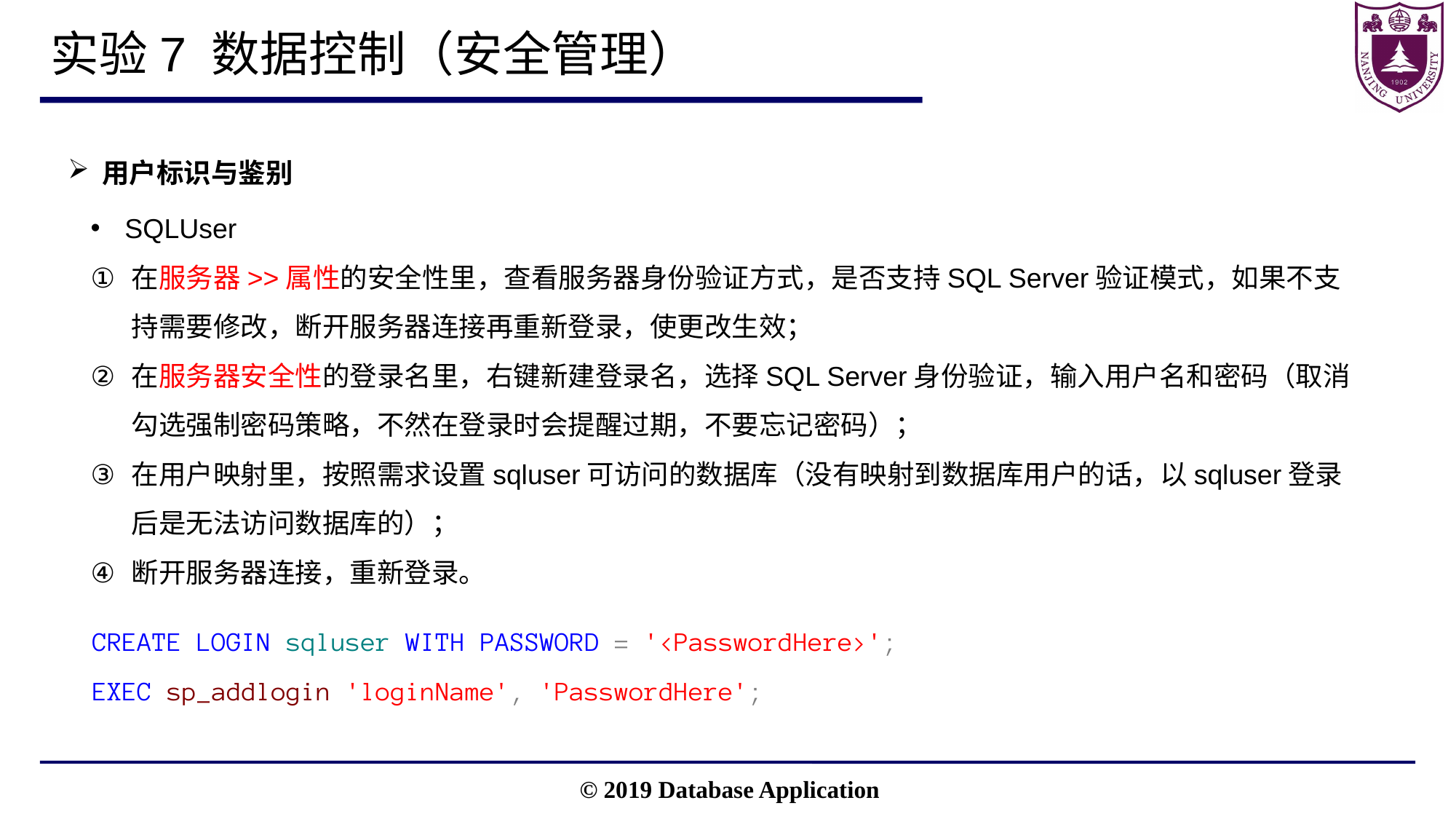

# 实验7 数据控制（安全管理）
用户标识与鉴别
SQLUser
在服务器>>属性的安全性里，查看服务器身份验证方式，是否支持SQL Server验证模式，如果不支持需要修改，断开服务器连接再重新登录，使更改生效；
在服务器安全性的登录名里，右键新建登录名，选择SQL Server身份验证，输入用户名和密码（取消勾选强制密码策略，不然在登录时会提醒过期，不要忘记密码）；
在用户映射里，按照需求设置sqluser可访问的数据库（没有映射到数据库用户的话，以sqluser登录后是无法访问数据库的）；
断开服务器连接，重新登录。
CREATE LOGIN sqluser WITH PASSWORD = '<PasswordHere>';
EXEC sp_addlogin 'loginName', 'PasswordHere';